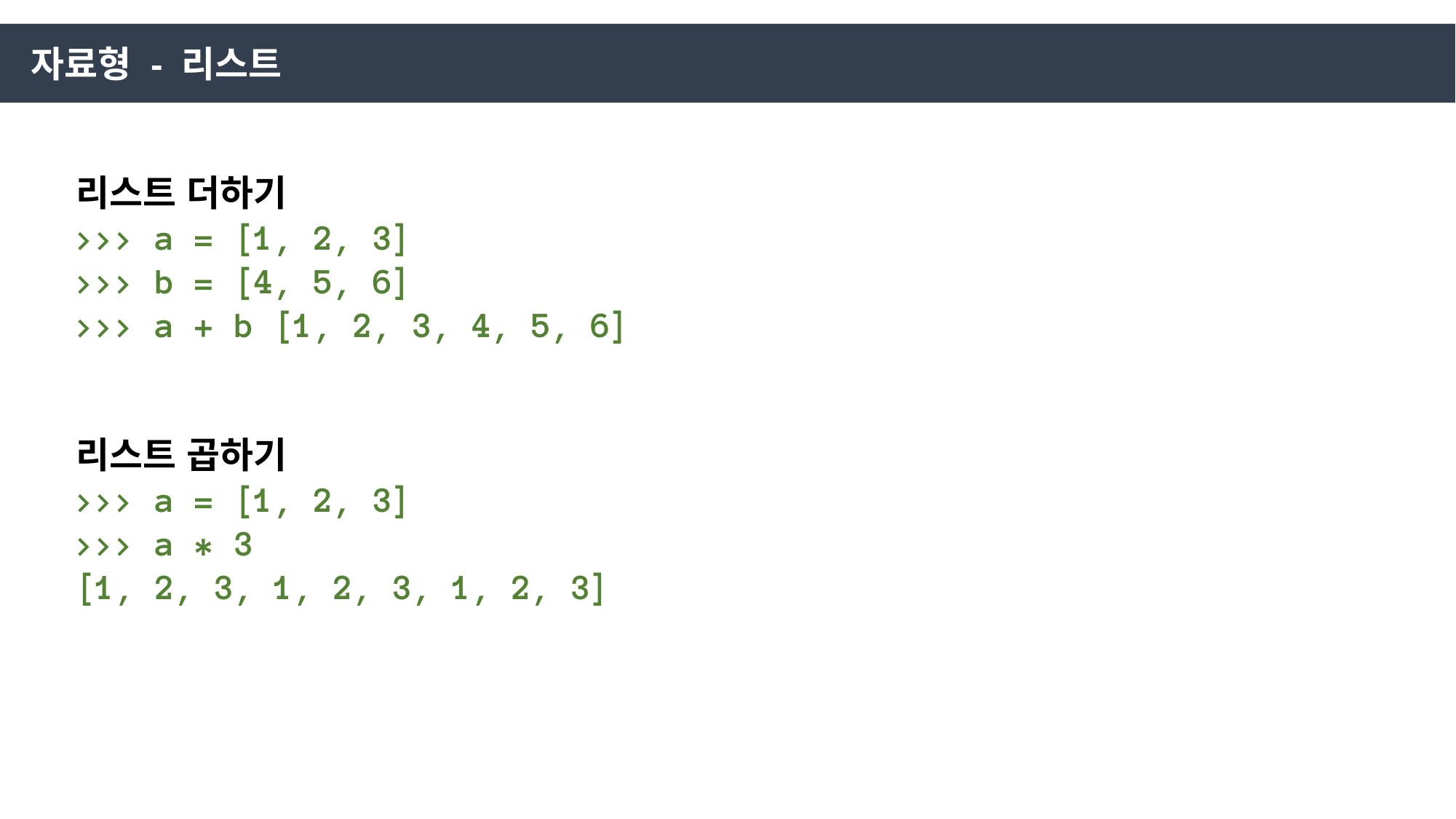

자료형 - 리스트

리스트 더하기
>>> a = [1, 2, 3]
>>> b = [4, 5, 6]
>>> a + b [1, 2, 3, 4, 5, 6]

리스트 곱하기
>>> a = [1, 2, 3]
>>> a * 3
[1, 2, 3, 1, 2, 3, 1, 2, 3]